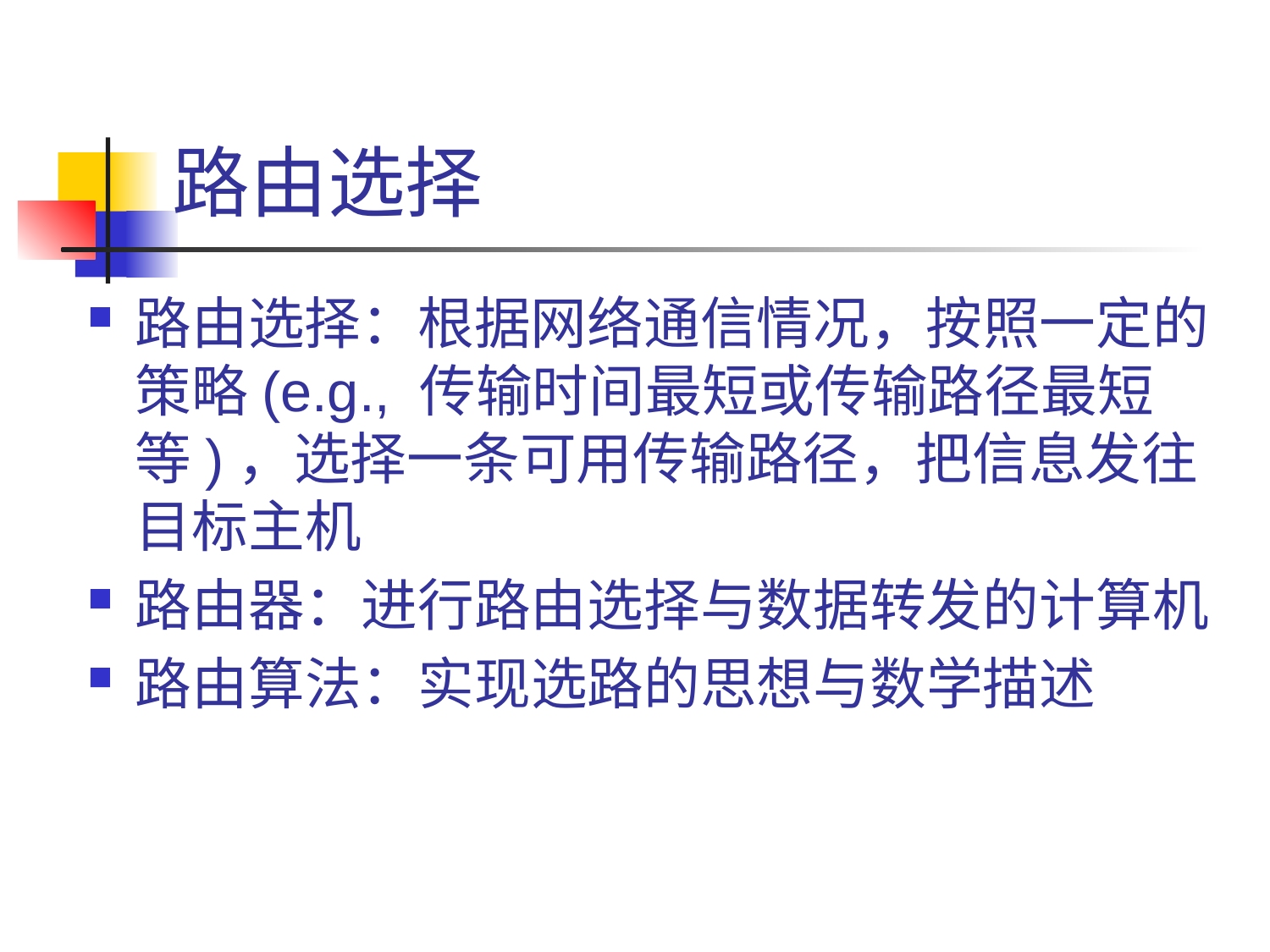

# 路由选择
路由选择：根据网络通信情况，按照一定的策略(e.g., 传输时间最短或传输路径最短等)，选择一条可用传输路径，把信息发往目标主机
路由器：进行路由选择与数据转发的计算机
路由算法：实现选路的思想与数学描述